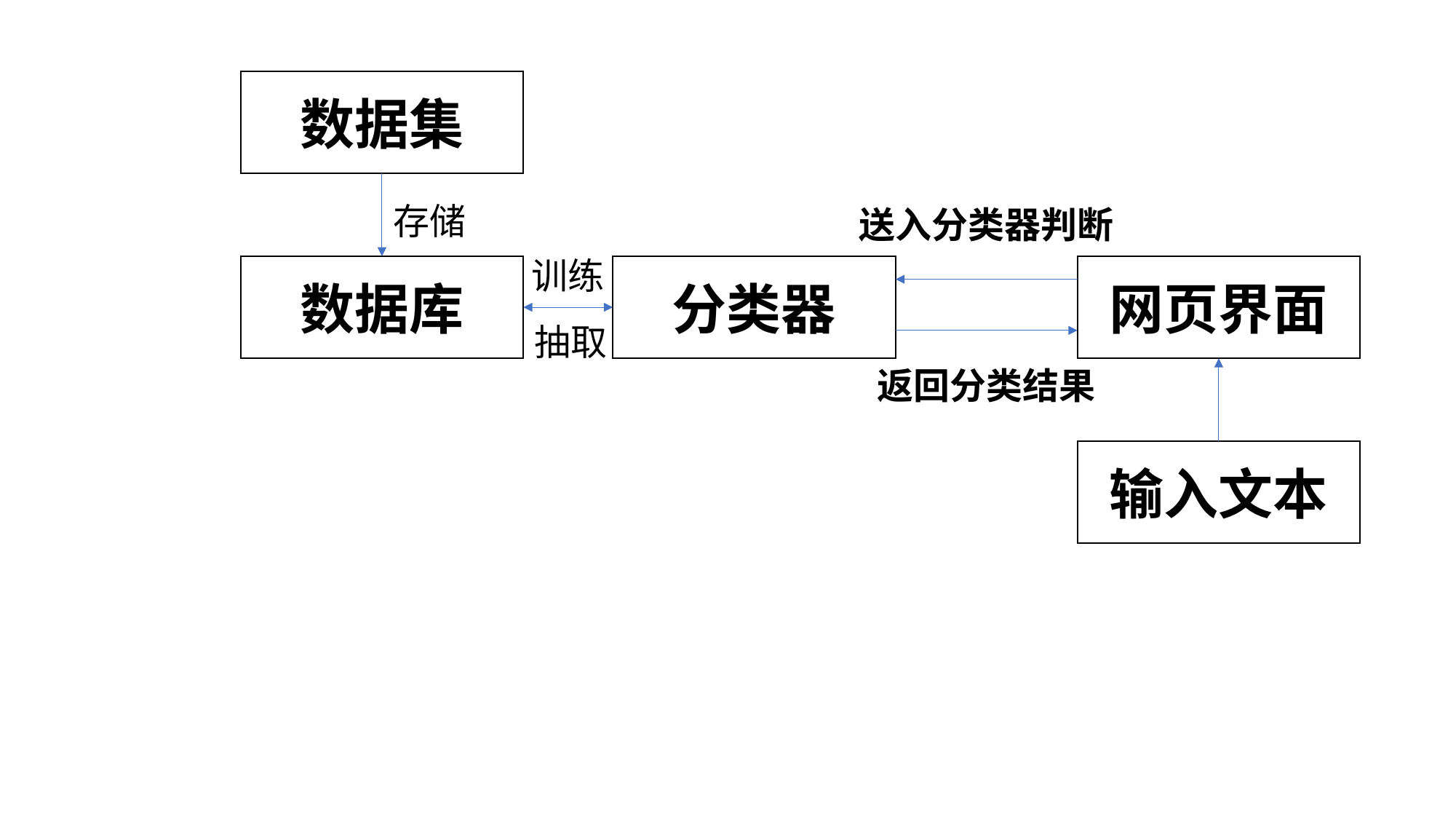

数据集
存储
送入分类器判断
训练
数据库
分类器
网页界面
抽取
返回分类结果
输入文本